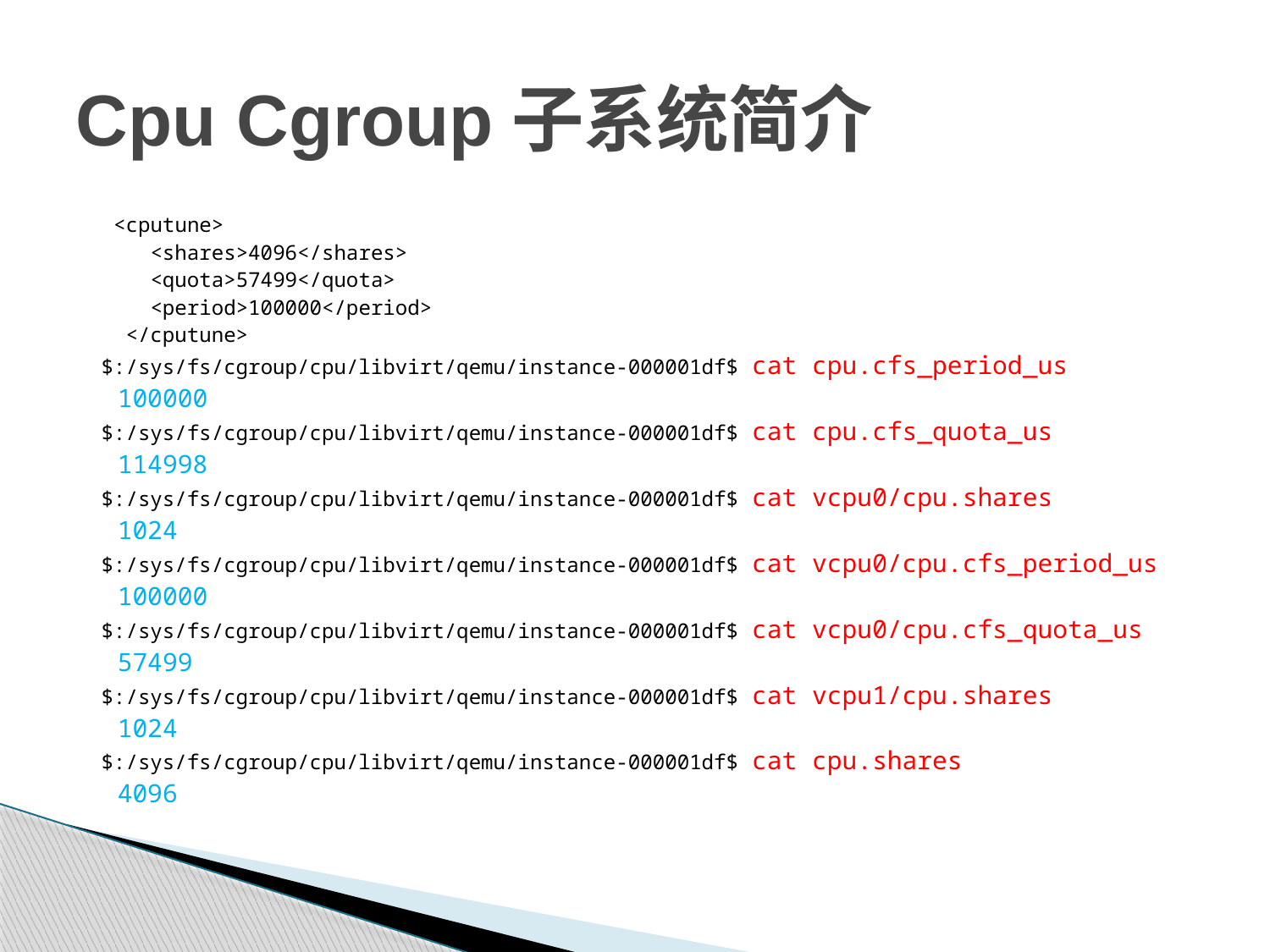

# Cpu Cgroup子系统简介
 <cputune>
    <shares>4096</shares>
    <quota>57499</quota>
    <period>100000</period>
  </cputune>
$:/sys/fs/cgroup/cpu/libvirt/qemu/instance-000001df$ cat cpu.cfs_period_us
  100000
$:/sys/fs/cgroup/cpu/libvirt/qemu/instance-000001df$ cat cpu.cfs_quota_us
  114998
$:/sys/fs/cgroup/cpu/libvirt/qemu/instance-000001df$ cat vcpu0/cpu.shares
  1024
$:/sys/fs/cgroup/cpu/libvirt/qemu/instance-000001df$ cat vcpu0/cpu.cfs_period_us
  100000
$:/sys/fs/cgroup/cpu/libvirt/qemu/instance-000001df$ cat vcpu0/cpu.cfs_quota_us
  57499
$:/sys/fs/cgroup/cpu/libvirt/qemu/instance-000001df$ cat vcpu1/cpu.shares
  1024
$:/sys/fs/cgroup/cpu/libvirt/qemu/instance-000001df$ cat cpu.shares
  4096